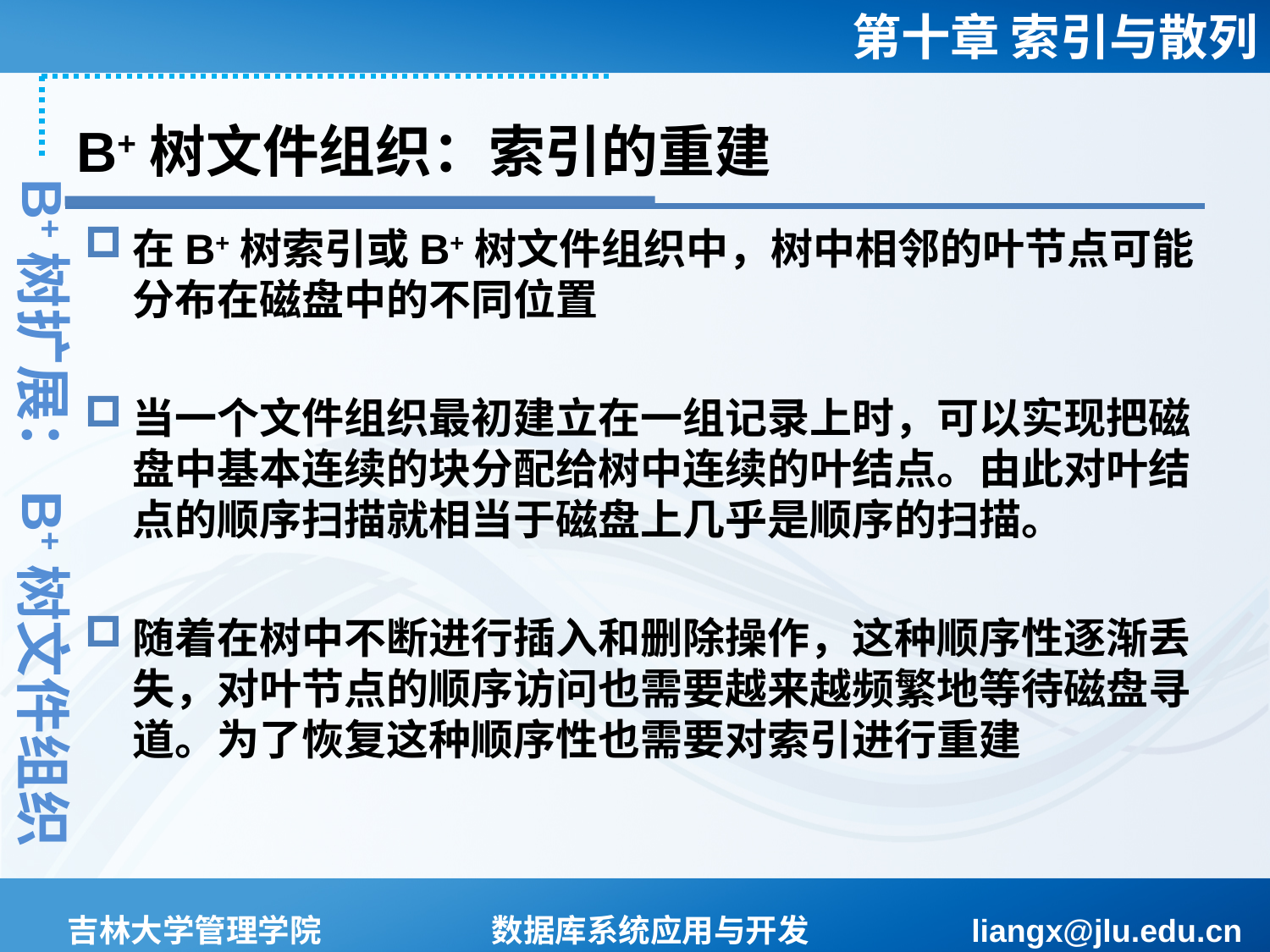

# B+树文件组织：索引的重建
B+树扩展：B+树文件组织
在B+树索引或B+树文件组织中，树中相邻的叶节点可能分布在磁盘中的不同位置

当一个文件组织最初建立在一组记录上时，可以实现把磁盘中基本连续的块分配给树中连续的叶结点。由此对叶结点的顺序扫描就相当于磁盘上几乎是顺序的扫描。

随着在树中不断进行插入和删除操作，这种顺序性逐渐丢失，对叶节点的顺序访问也需要越来越频繁地等待磁盘寻道。为了恢复这种顺序性也需要对索引进行重建